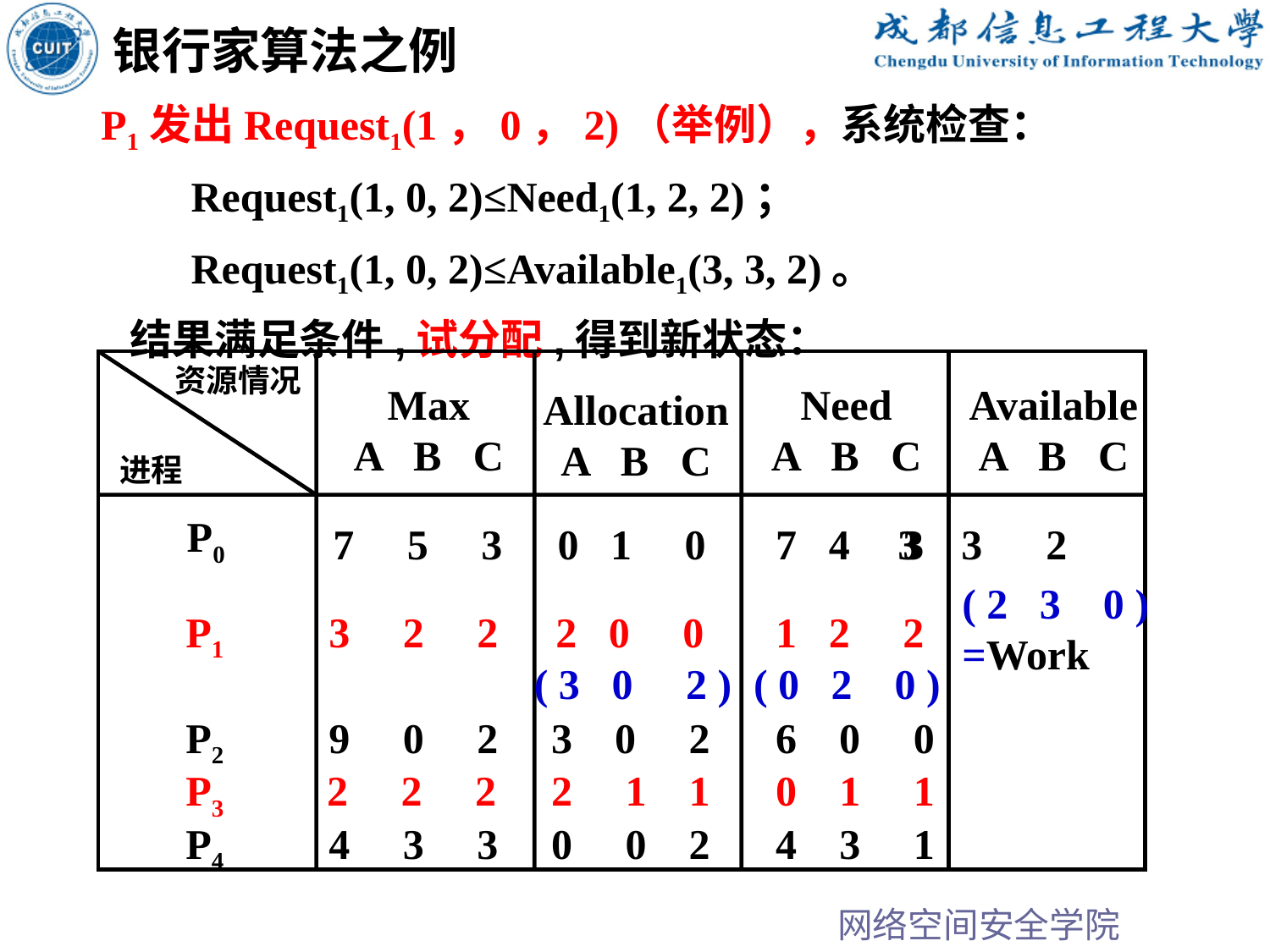

银行家算法之例
    P1发出Request1(1，0，2)（举例），系统检查：
             Request1(1, 0, 2)≤Need1(1, 2, 2)；
             Request1(1, 0, 2)≤Available1(3, 3, 2)。
       结果满足条件,试分配,得到新状态：

资源情况
Max
A   B   C
Need
A   B   C
Available
A   B   C
Allocation
A   B   C
进程

P0
7     5     3
0   1     0
7   4     3
3    3      2
( 2   3    0 )
=Work

P1
3     2     2
2   0     0
1   2     2
( 3   0     2 )
( 0   2    0 )
9     0     2
0     0
P2
3    0     2
P3
2     2     2
2     1    1
0    1     1
P4
0     0    2
4    3     1
4     3     3